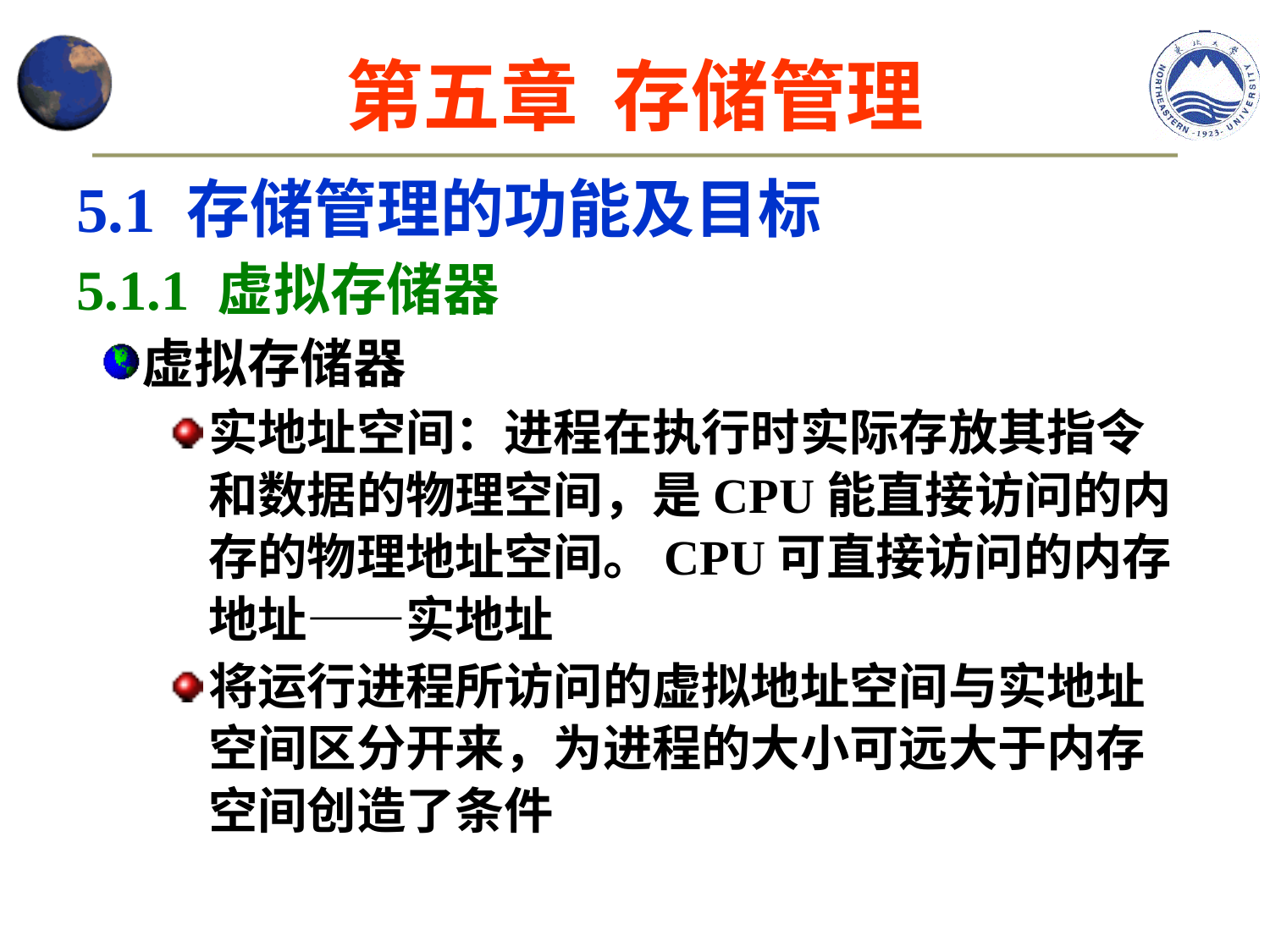

第五章  存储管理
5.1 存储管理的功能及目标
5.1.1 虚拟存储器
虚拟存储器
实地址空间：进程在执行时实际存放其指令和数据的物理空间，是CPU能直接访问的内存的物理地址空间。CPU可直接访问的内存地址——实地址
将运行进程所访问的虚拟地址空间与实地址空间区分开来，为进程的大小可远大于内存空间创造了条件